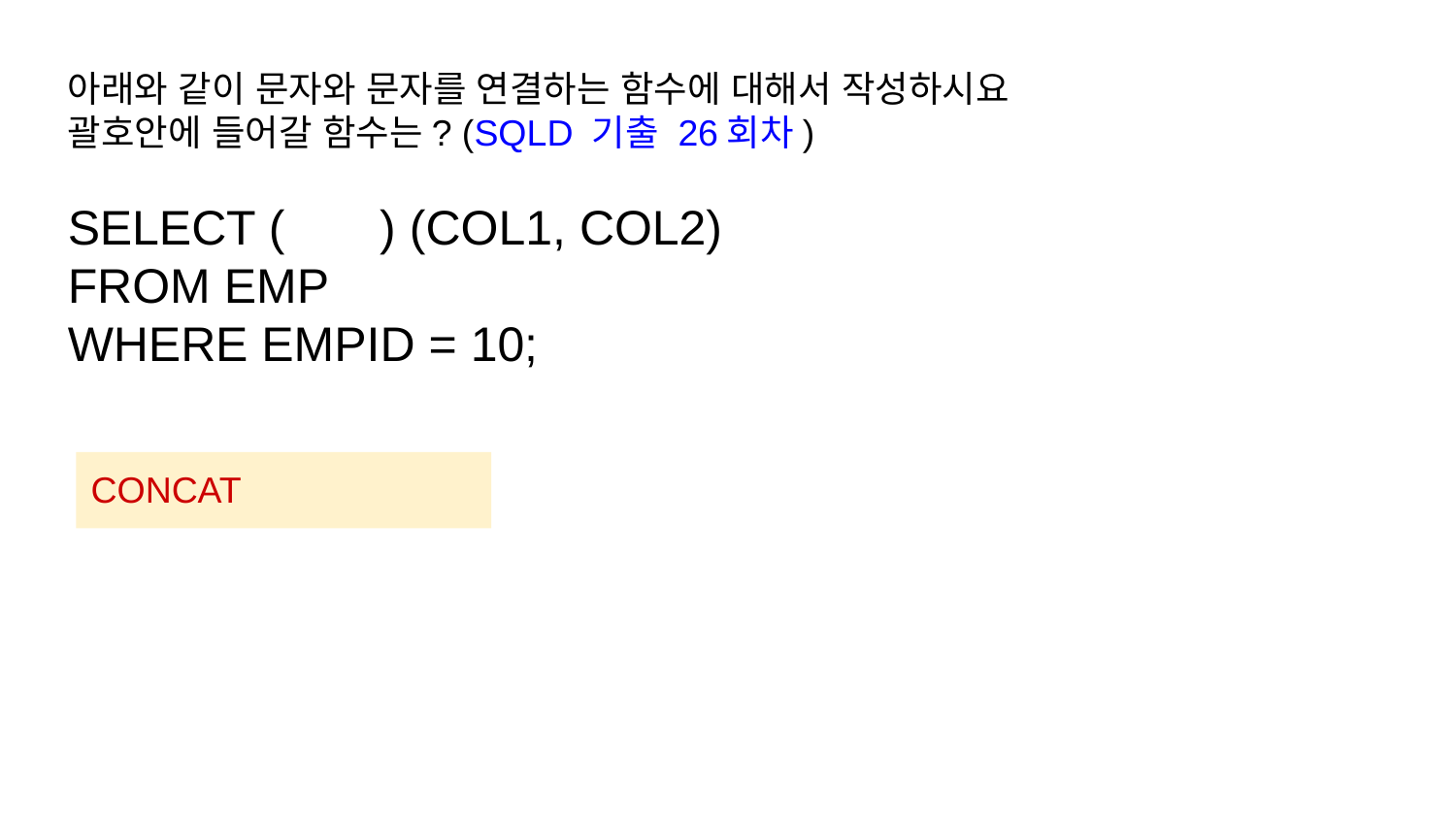

아래와 같이 문자와 문자를 연결하는 함수에 대해서 작성하시요
괄호안에 들어갈 함수는? (SQLD 기출 26회차)
SELECT (       ) (COL1, COL2)
FROM EMP
WHERE EMPID = 10;

CONCAT